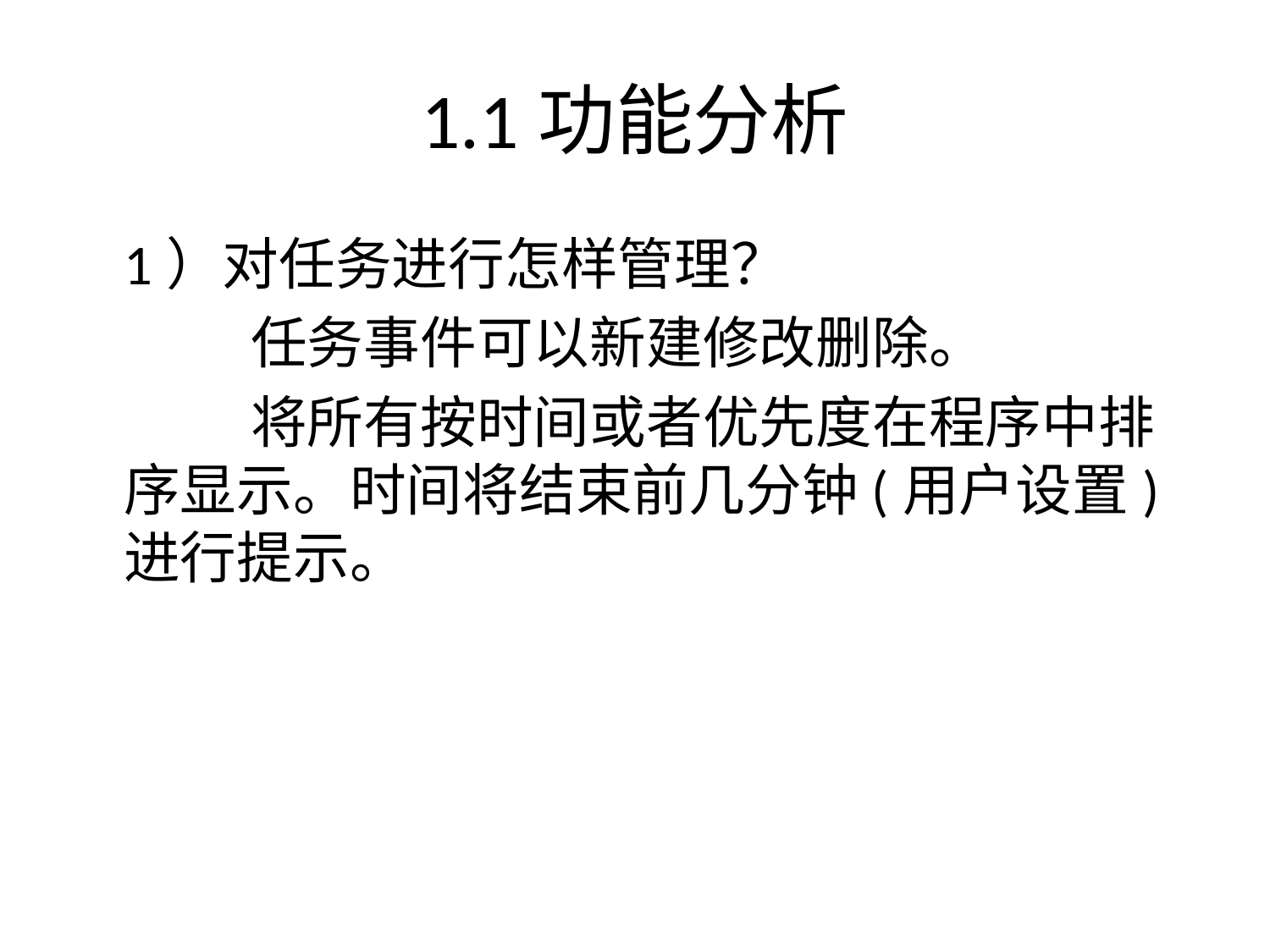

# 1.1功能分析
	1）对任务进行怎样管理？
		任务事件可以新建修改删除。
		将所有按时间或者优先度在程序中排序显示。时间将结束前几分钟(用户设置)进行提示。